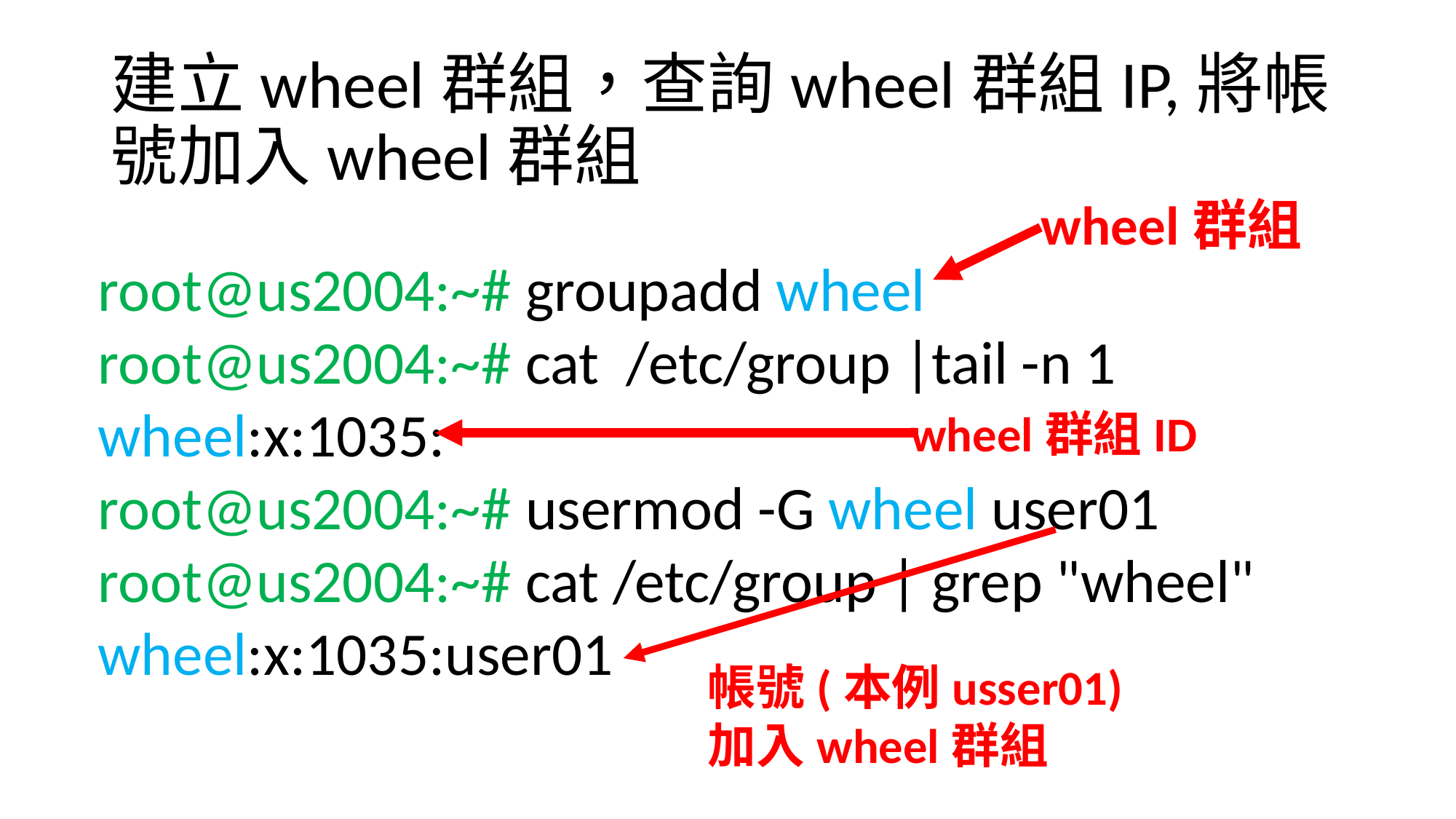

# 建立wheel群組，查詢wheel群組IP,將帳號加入wheel群組
wheel群組
root@us2004:~# groupadd wheel
root@us2004:~# cat  /etc/group |tail -n 1
wheel:x:1035:
root@us2004:~# usermod -G wheel user01
root@us2004:~# cat /etc/group | grep "wheel"
wheel:x:1035:user01
wheel群組ID
帳號(本例usser01)
加入wheel群組